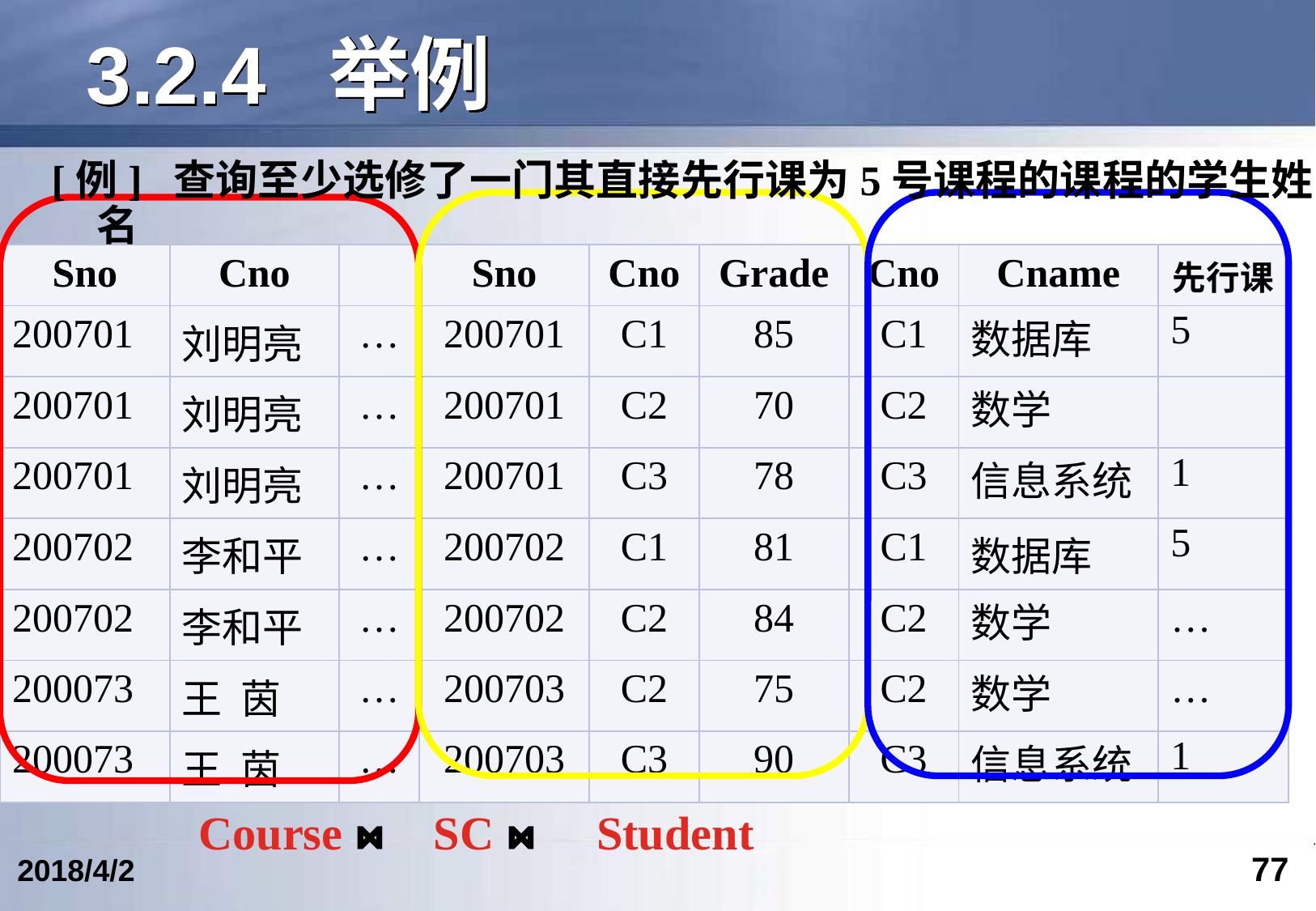

# 3.2.4	举例
[例]  查询至少选修了一门其直接先行课为5号课程的课程的学生姓名

| Sno | Cno |  | Sno | Cno | Grade | Cno | Cname | 先行课 |
| --- | --- | --- | --- | --- | --- | --- | --- | --- |
| 200701 | 刘明亮 | … | 200701 | C1 | 85 | C1 | 数据库 | 5 |
| 200701 | 刘明亮 | … | 200701 | C2 | 70 | C2 | 数学 |  |
| 200701 | 刘明亮 | … | 200701 | C3 | 78 | C3 | 信息系统 | 1 |
| 200702 | 李和平 | … | 200702 | C1 | 81 | C1 | 数据库 | 5 |
| 200702 | 李和平 | … | 200702 | C2 | 84 | C2 | 数学 | … |
| 200073 | 王 茵 | … | 200703 | C2 | 75 | C2 | 数学 | … |
| 200073 | 王 茵 | … | 200703 | C3 | 90 | C3 | 信息系统 | 1 |
Course ⋈    SC ⋈     Student
77
2018/4/2